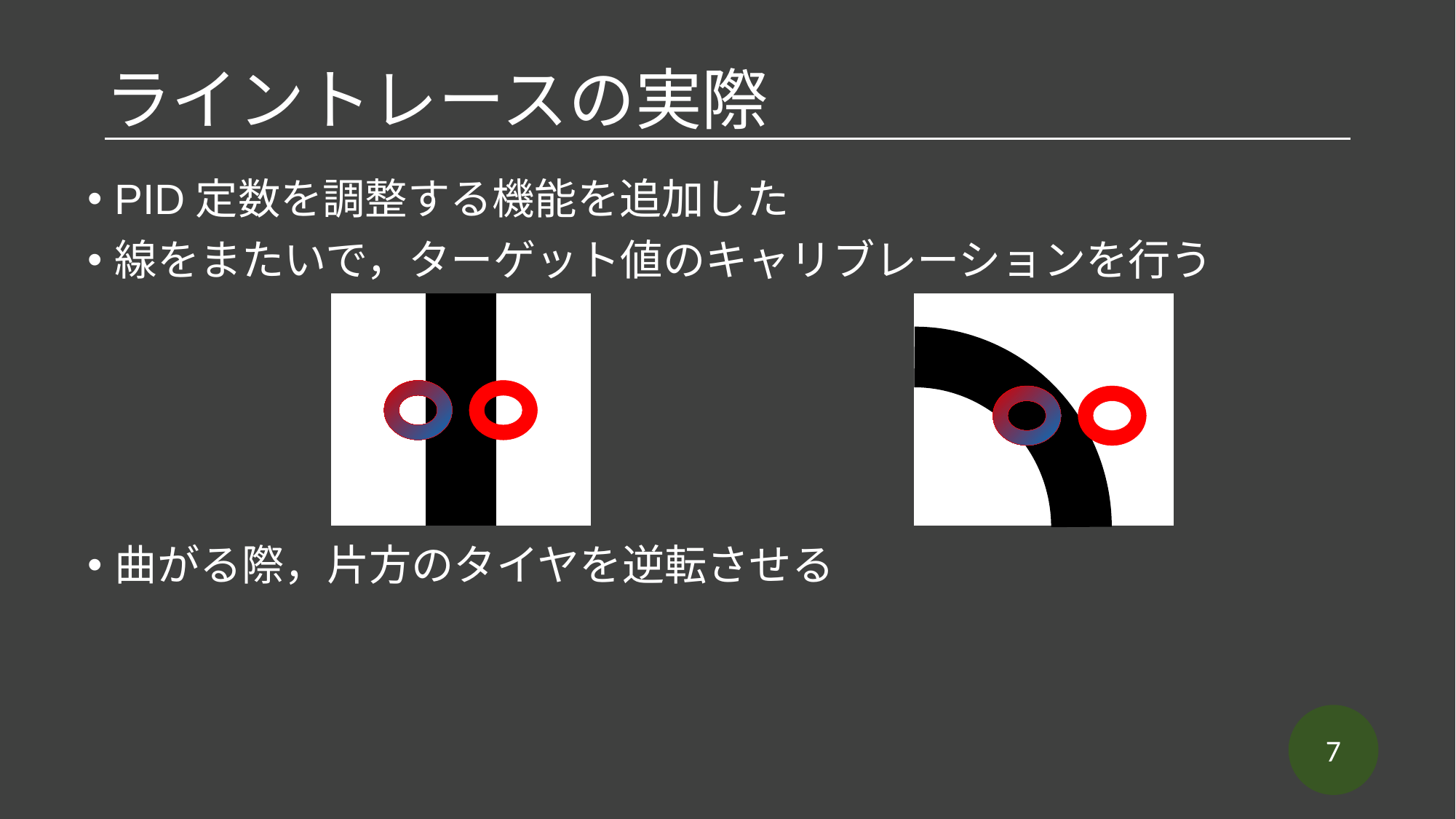

# ライントレースの実際
PID定数を調整する機能を追加した
線をまたいで，ターゲット値のキャリブレーションを行う

曲がる際，片方のタイヤを逆転させる

7